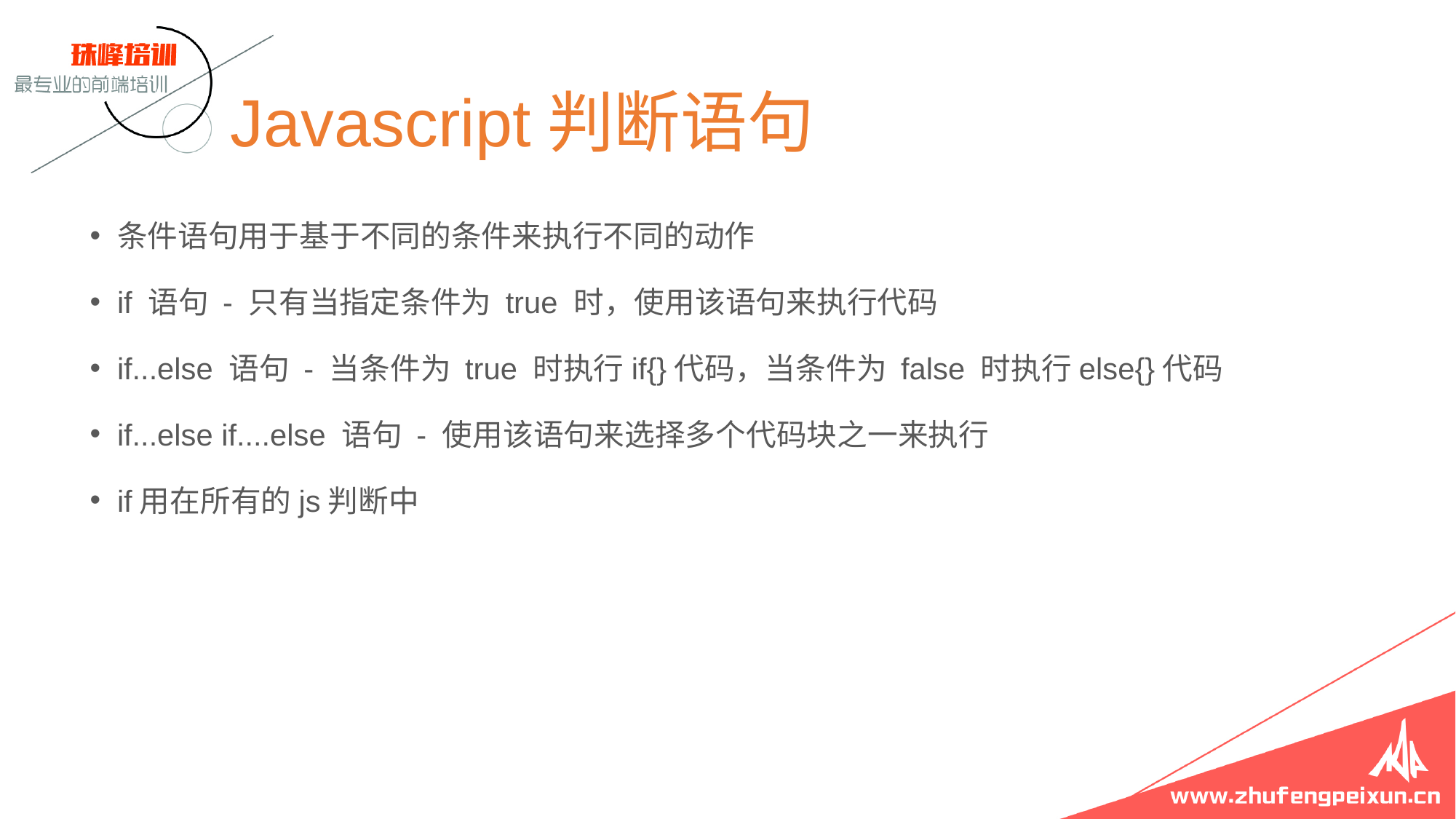

# Javascript判断语句
条件语句用于基于不同的条件来执行不同的动作
if 语句 - 只有当指定条件为 true 时，使用该语句来执行代码
if...else 语句 - 当条件为 true 时执行if{}代码，当条件为 false 时执行else{}代码
if...else if....else 语句 - 使用该语句来选择多个代码块之一来执行
if用在所有的js判断中